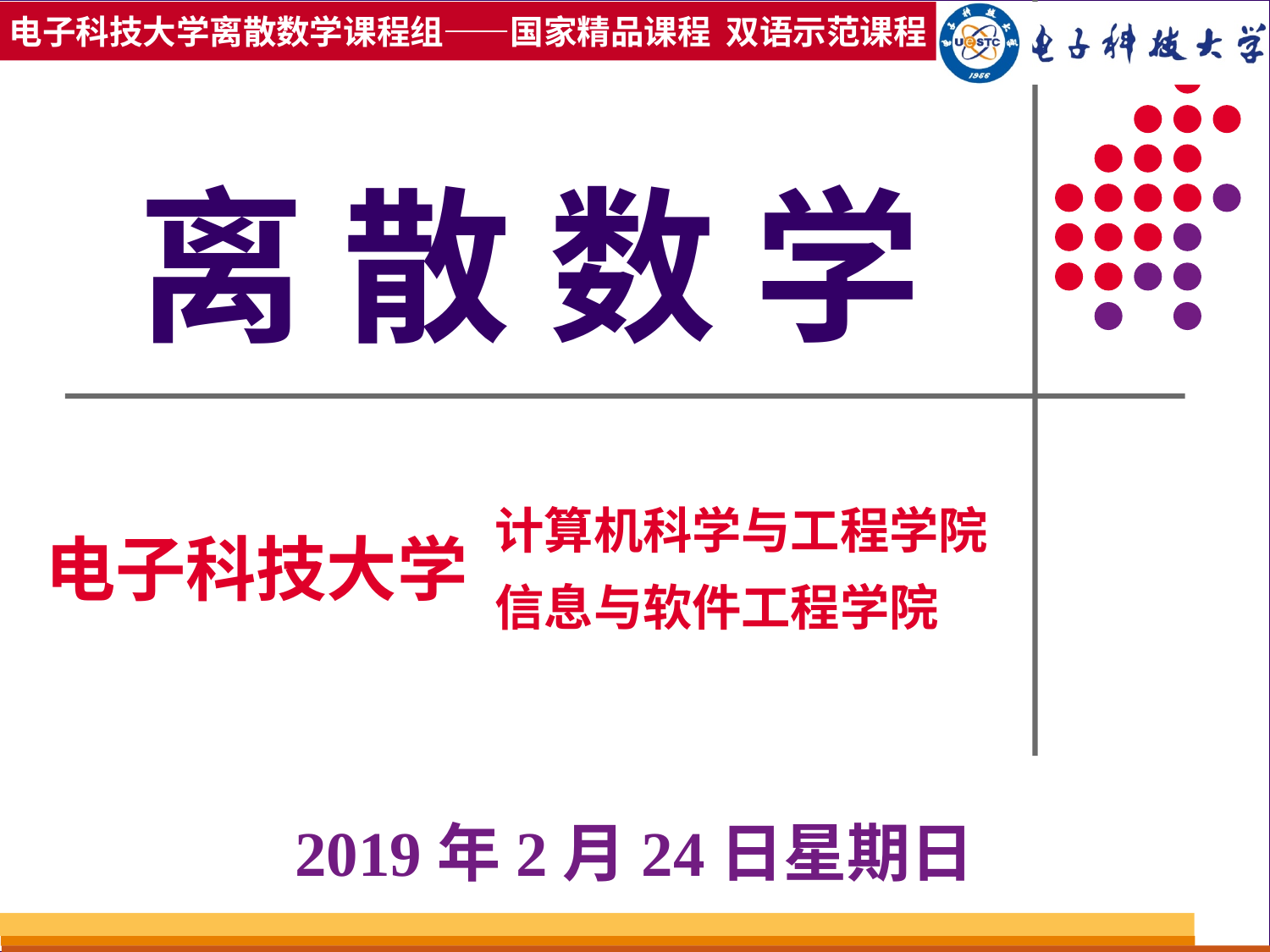

离 散 数 学
计算机科学与工程学院
信息与软件工程学院
电子科技大学
2019年2月24日星期日